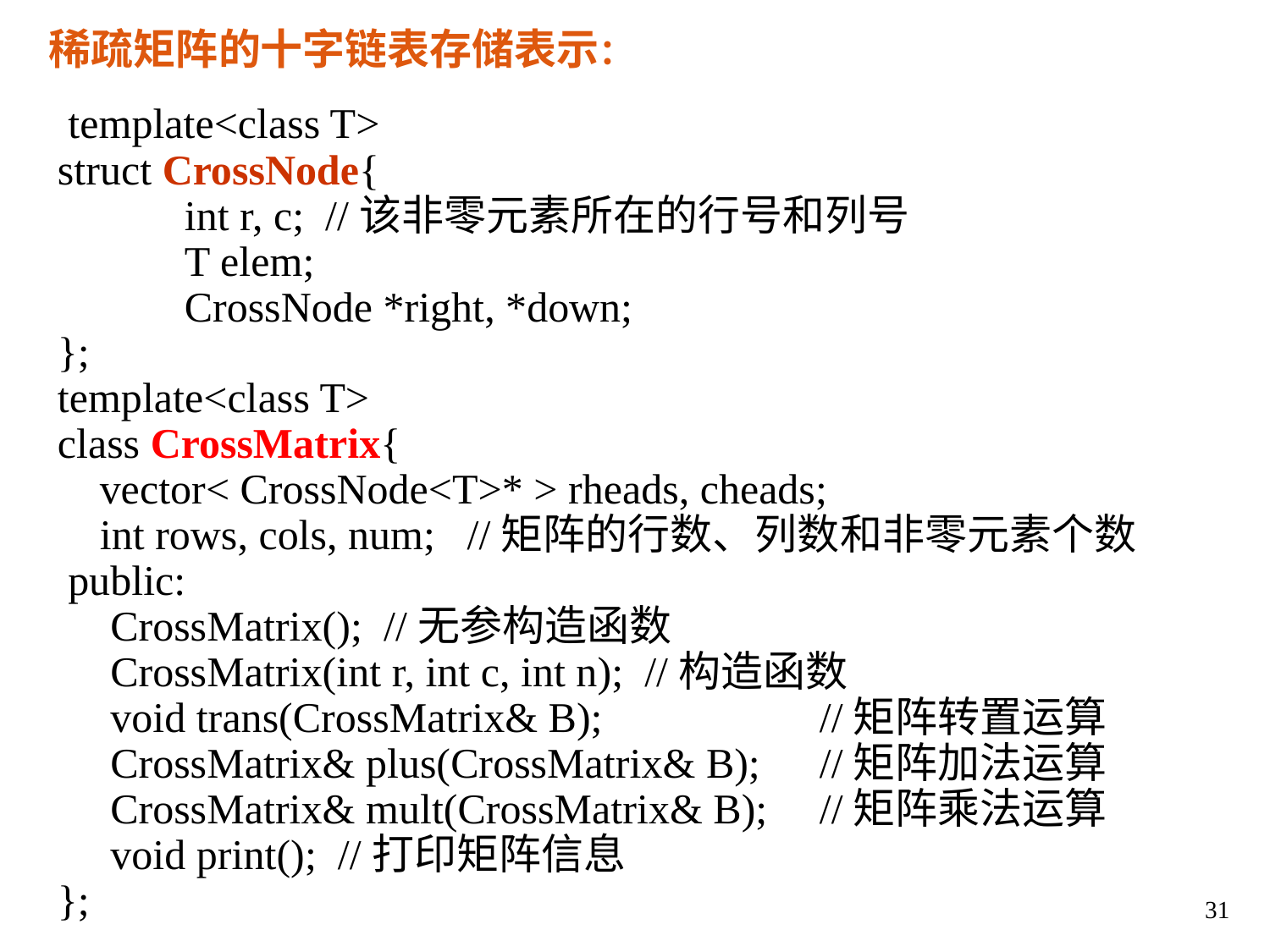

稀疏矩阵的十字链表存储表示：
 template<class T>
struct CrossNode{
	int r, c;  //该非零元素所在的行号和列号
	T elem;
	CrossNode *right, *down;
};
template<class T>
class CrossMatrix{
    vector< CrossNode<T>* > rheads, cheads;
    int rows, cols, num;   //矩阵的行数、列数和非零元素个数
 public:
     CrossMatrix();  //无参构造函数
     CrossMatrix(int r, int c, int n);  //构造函数
     void trans(CrossMatrix& B);  		//矩阵转置运算
     CrossMatrix& plus(CrossMatrix& B);  	//矩阵加法运算
     CrossMatrix& mult(CrossMatrix& B);  	//矩阵乘法运算
     void print();  //打印矩阵信息
};
31